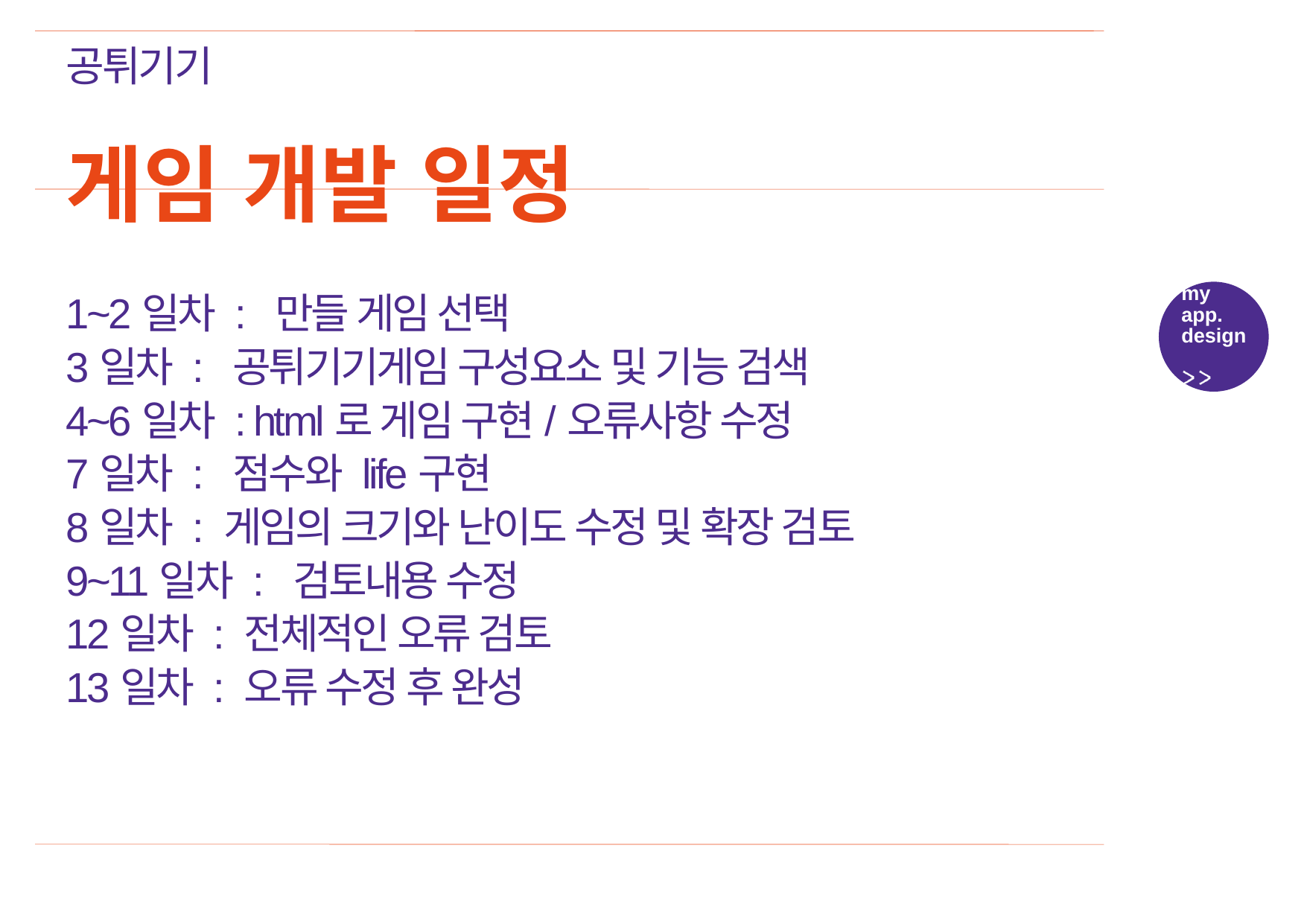

공튀기기
게임 개발 일정

1~2일차 :  만들 게임 선택
3일차 :  공튀기기게임 구성요소 및 기능 검색
4~6일차 : html로 게임 구현/오류사항 수정
7일차 :  점수와 life구현
8일차 : 게임의 크기와 난이도 수정 및 확장 검토
9~11일차 :  검토내용 수정
12일차 : 전체적인 오류 검토
13일차 : 오류 수정 후 완성
my
app.
design